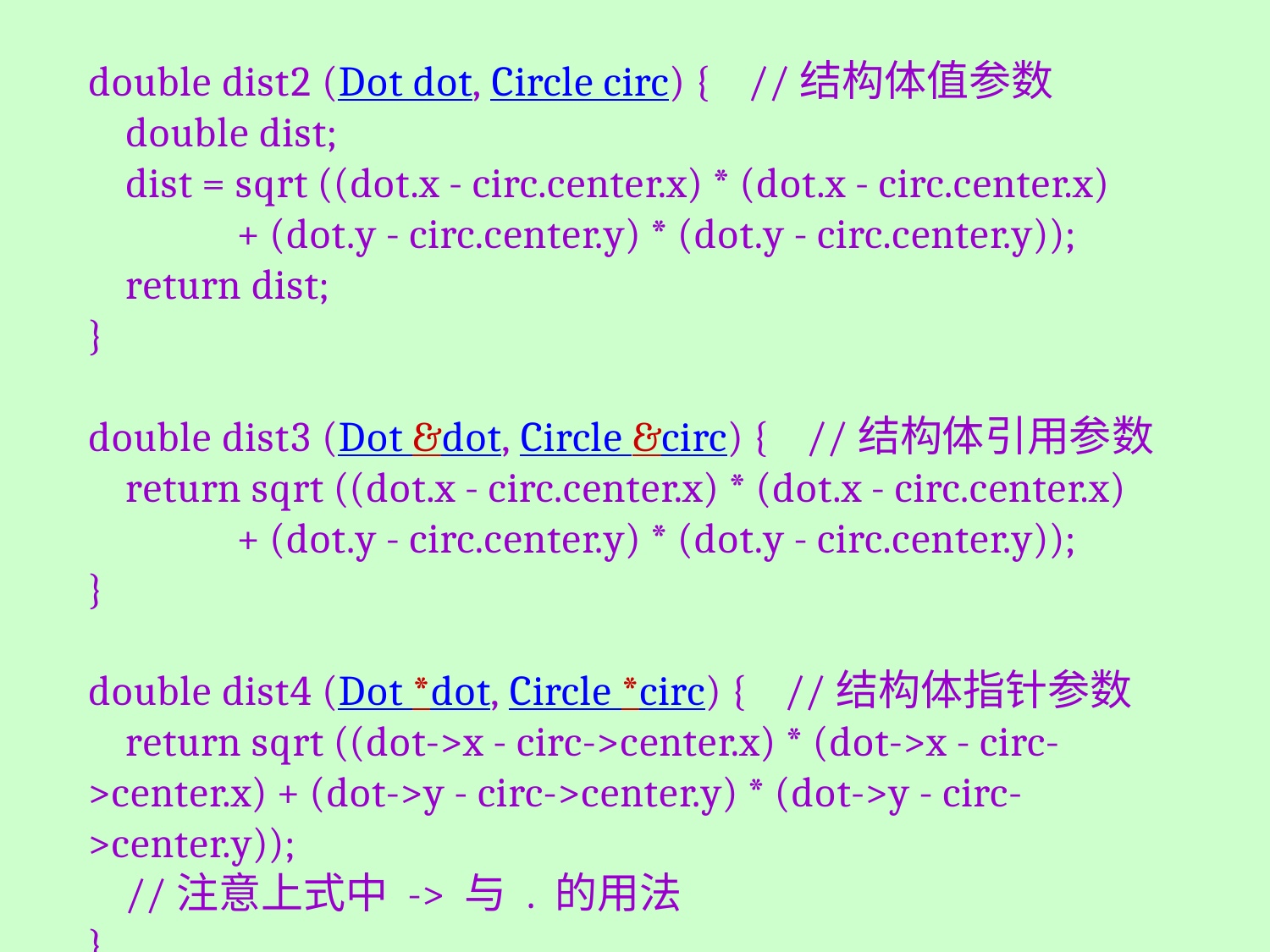

double dist2 (Dot dot, Circle circ) {    //结构体值参数
    double dist;
    dist = sqrt ((dot.x - circ.center.x) * (dot.x - circ.center.x)
                + (dot.y - circ.center.y) * (dot.y - circ.center.y));
    return dist;
}

double dist3 (Dot &dot, Circle &circ) {    //结构体引用参数
    return sqrt ((dot.x - circ.center.x) * (dot.x - circ.center.x)
                + (dot.y - circ.center.y) * (dot.y - circ.center.y));
}

double dist4 (Dot *dot, Circle *circ) {    //结构体指针参数
    return sqrt ((dot->x - circ->center.x) * (dot->x - circ->center.x) + (dot->y - circ->center.y) * (dot->y - circ->center.y));
    //注意上式中 -> 与 . 的用法
}

33